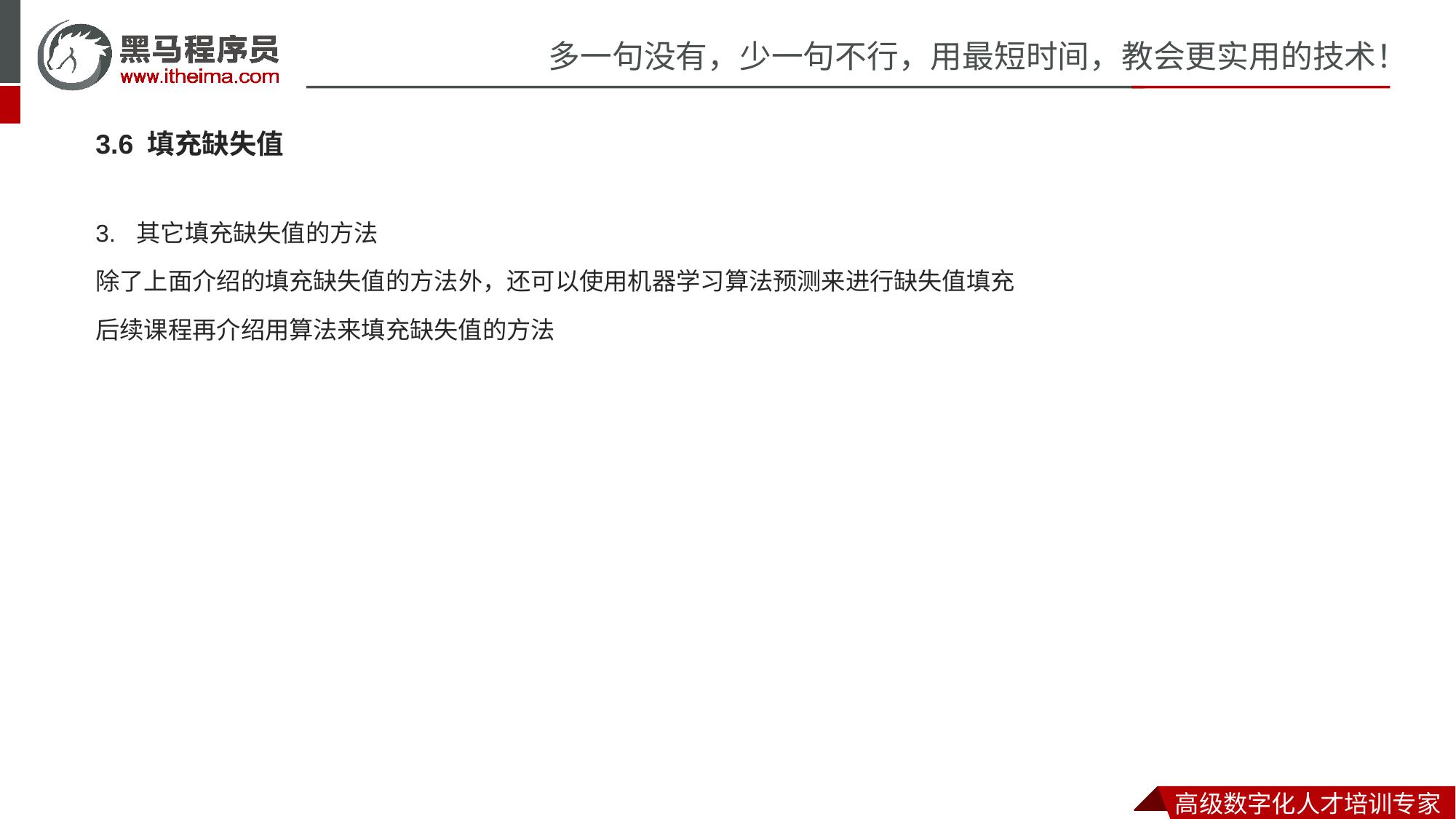

3.6 填充缺失值
其它填充缺失值的方法
除了上面介绍的填充缺失值的方法外，还可以使用机器学习算法预测来进行缺失值填充
后续课程再介绍用算法来填充缺失值的方法